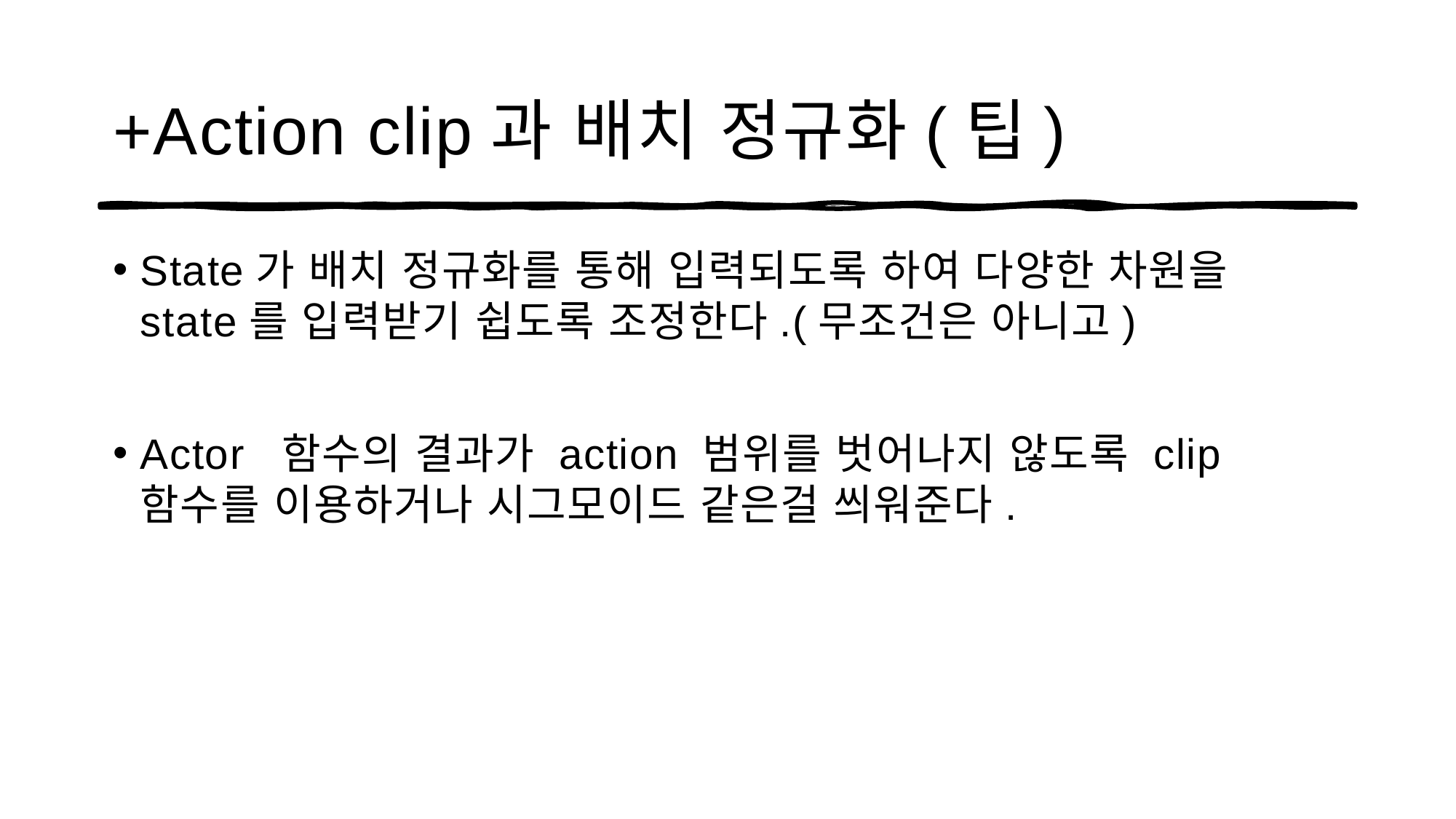

# +Action clip과 배치 정규화(팁)
State가 배치 정규화를 통해 입력되도록 하여 다양한 차원을 state를 입력받기 쉽도록 조정한다.(무조건은 아니고)

Actor  함수의 결과가 action 범위를 벗어나지 않도록 clip 함수를 이용하거나 시그모이드 같은걸 씌워준다.